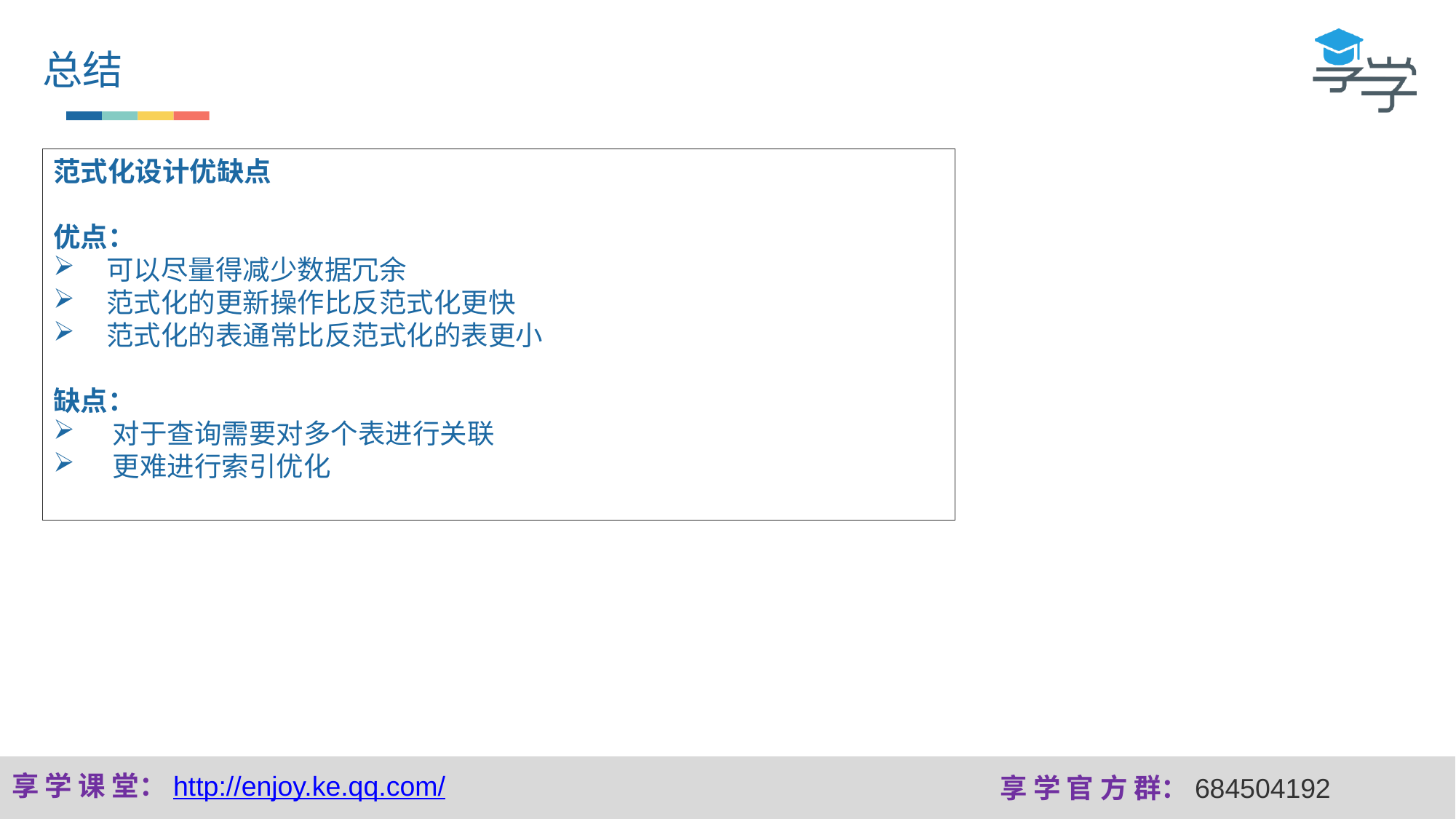

总结

范式化设计优缺点

优点：
  可以尽量得减少数据冗余
  范式化的更新操作比反范式化更快
  范式化的表通常比反范式化的表更小

缺点：
   对于查询需要对多个表进行关联
   更难进行索引优化